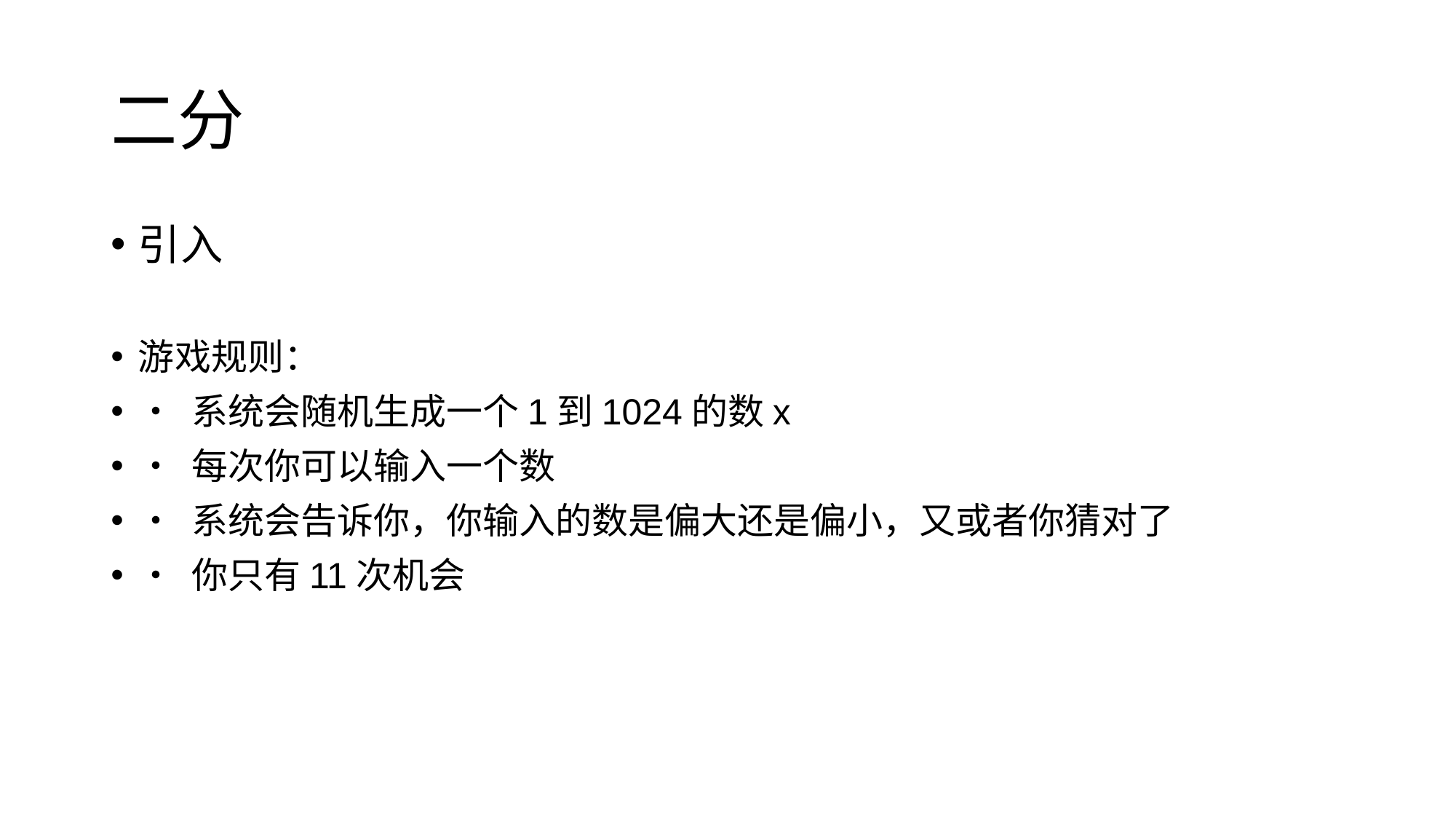

# 二分
引入

游戏规则：
• 系统会随机生成一个1到1024的数x
• 每次你可以输入一个数
• 系统会告诉你，你输入的数是偏大还是偏小，又或者你猜对了
• 你只有11次机会